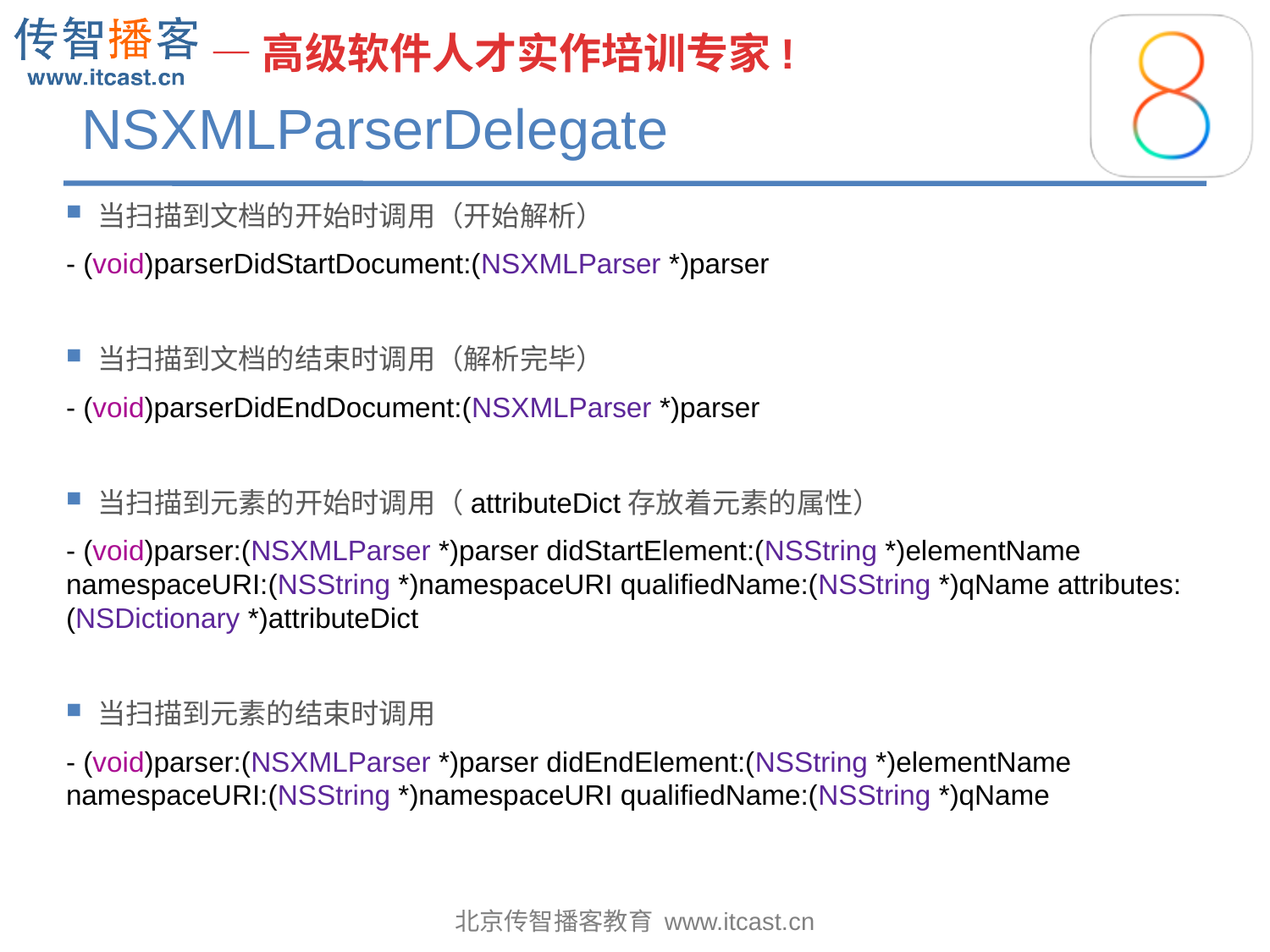

# NSXMLParserDelegate
当扫描到文档的开始时调用（开始解析）
- (void)parserDidStartDocument:(NSXMLParser *)parser

当扫描到文档的结束时调用（解析完毕）
- (void)parserDidEndDocument:(NSXMLParser *)parser

当扫描到元素的开始时调用（attributeDict存放着元素的属性）
- (void)parser:(NSXMLParser *)parser didStartElement:(NSString *)elementName namespaceURI:(NSString *)namespaceURI qualifiedName:(NSString *)qName attributes:(NSDictionary *)attributeDict

当扫描到元素的结束时调用
- (void)parser:(NSXMLParser *)parser didEndElement:(NSString *)elementName namespaceURI:(NSString *)namespaceURI qualifiedName:(NSString *)qName